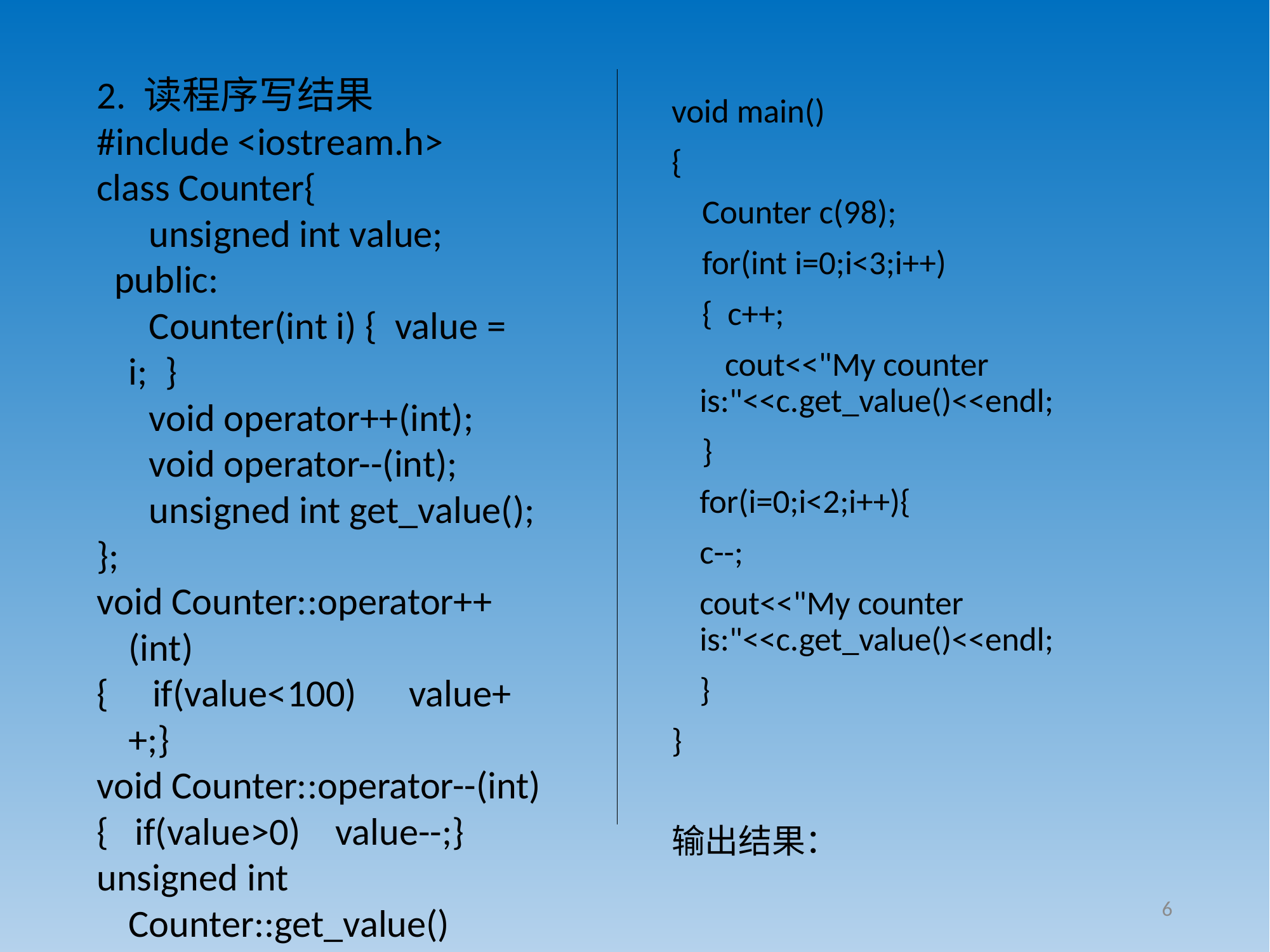

2. 读程序写结果
#include <iostream.h>
class Counter{
      unsigned int value;
  public:
      Counter(int i) {  value = i;  }
      void operator++(int);
      void operator--(int);
      unsigned int get_value();
};
void Counter::operator++(int)
{     if(value<100)      value++;}
void Counter::operator--(int)
{   if(value>0)    value--;}
unsigned int Counter::get_value()
{    return value; }
void main()
{
    Counter c(98);
    for(int i=0;i<3;i++)
    {  c++;
       cout<<"My counter is:"<<c.get_value()<<endl;
    }
	for(i=0;i<2;i++){
		c--;
		cout<<"My counter is:"<<c.get_value()<<endl;
	}
}

输出结果：

6